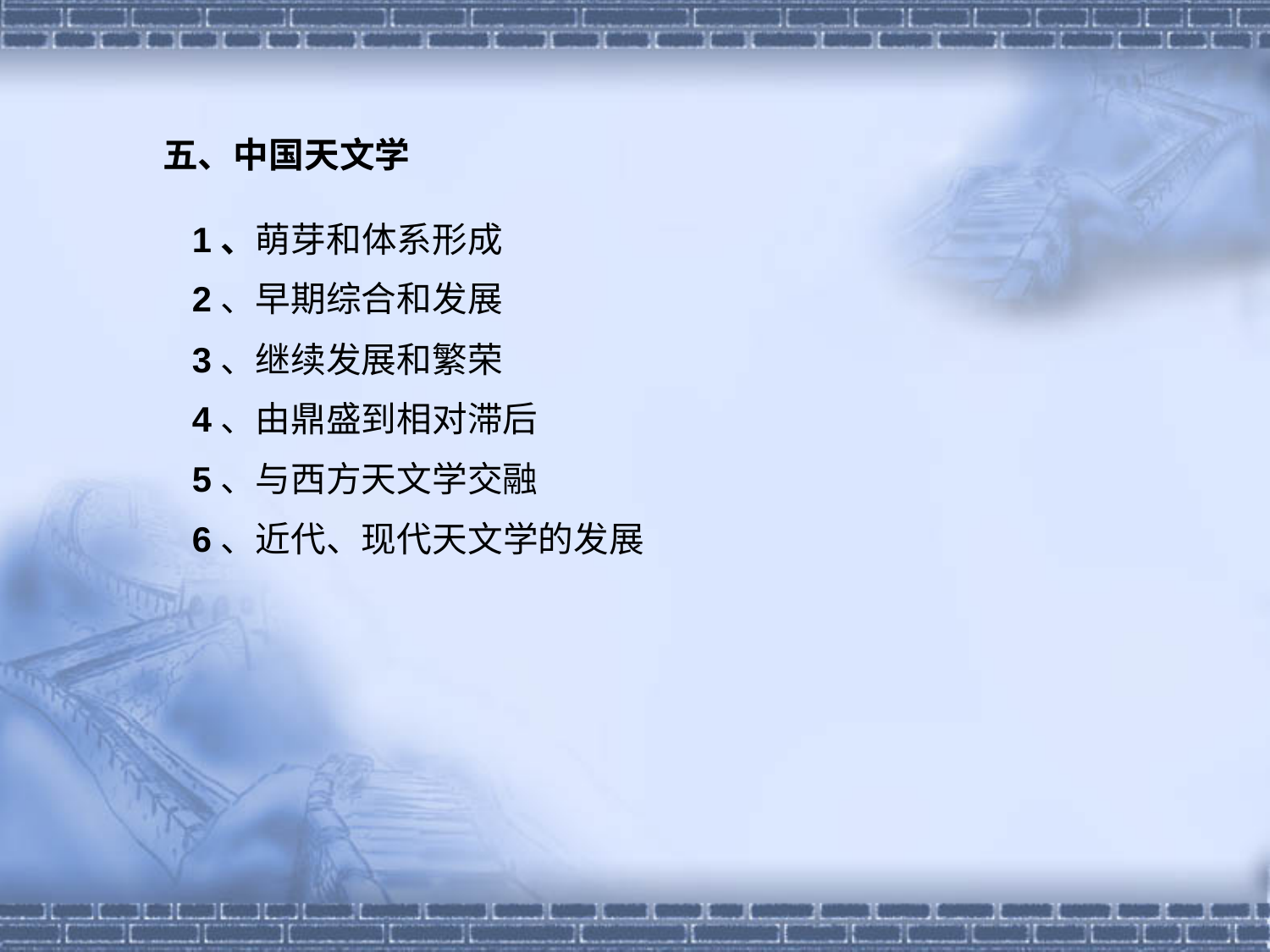

五、中国天文学

   1、萌芽和体系形成
   2、早期综合和发展
   3、继续发展和繁荣
   4、由鼎盛到相对滞后
   5、与西方天文学交融
   6、近代、现代天文学的发展